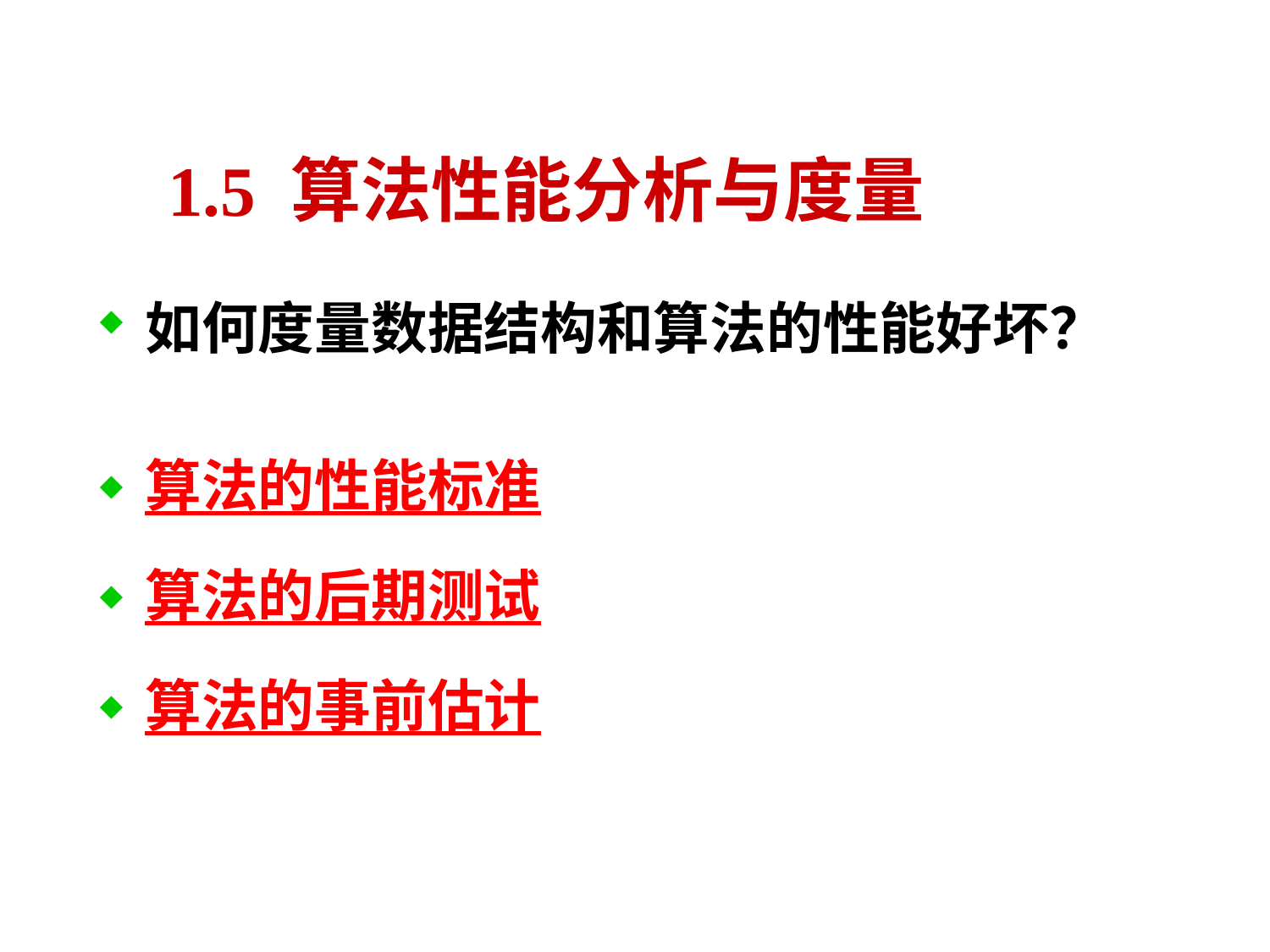

# 1.5 算法性能分析与度量
如何度量数据结构和算法的性能好坏？

算法的性能标准
算法的后期测试
算法的事前估计
59